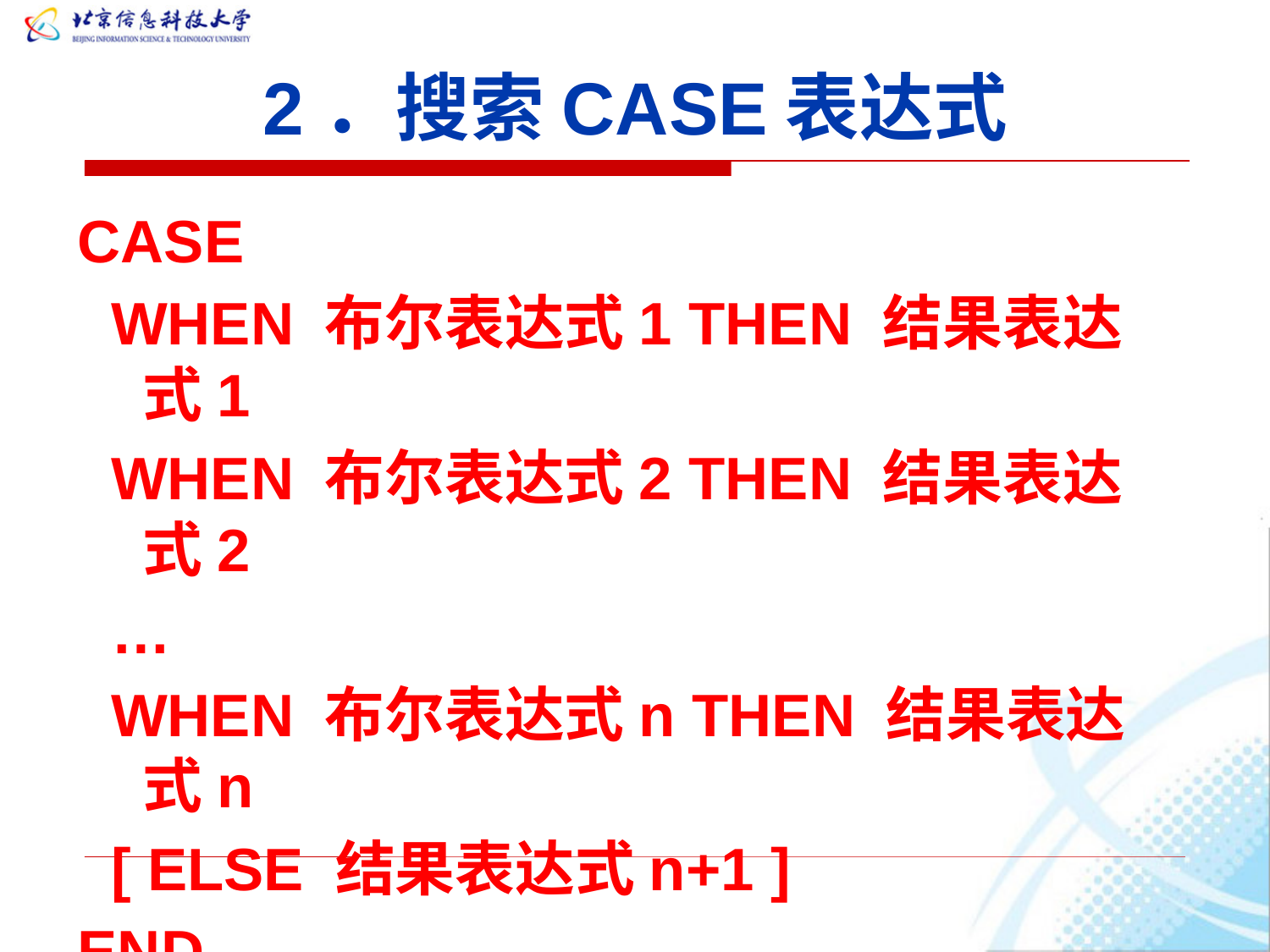

# 2．搜索CASE表达式
CASE
  WHEN 布尔表达式1 THEN 结果表达式1
  WHEN 布尔表达式2 THEN 结果表达式2
  …
  WHEN 布尔表达式n THEN 结果表达式n
  [ ELSE 结果表达式n+1 ]
END

103